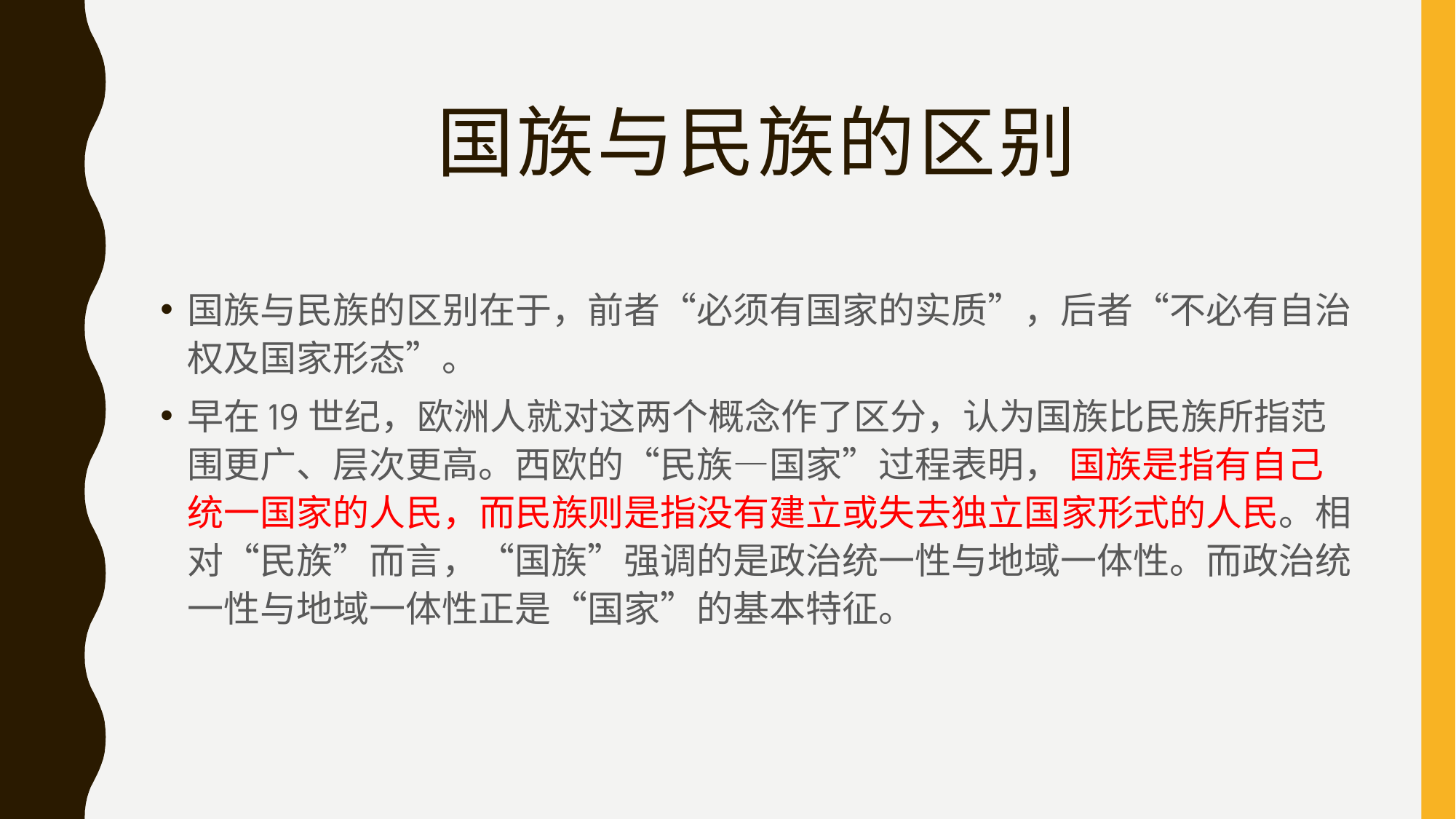

# 国族与民族的区别
国族与民族的区别在于，前者“必须有国家的实质”，后者“不必有自治权及国家形态”。
早在19世纪，欧洲人就对这两个概念作了区分，认为国族比民族所指范围更广、层次更高。西欧的“民族—国家”过程表明， 国族是指有自己统一国家的人民，而民族则是指没有建立或失去独立国家形式的人民。相对“民族”而言，“国族”强调的是政治统一性与地域一体性。而政治统一性与地域一体性正是“国家”的基本特征。